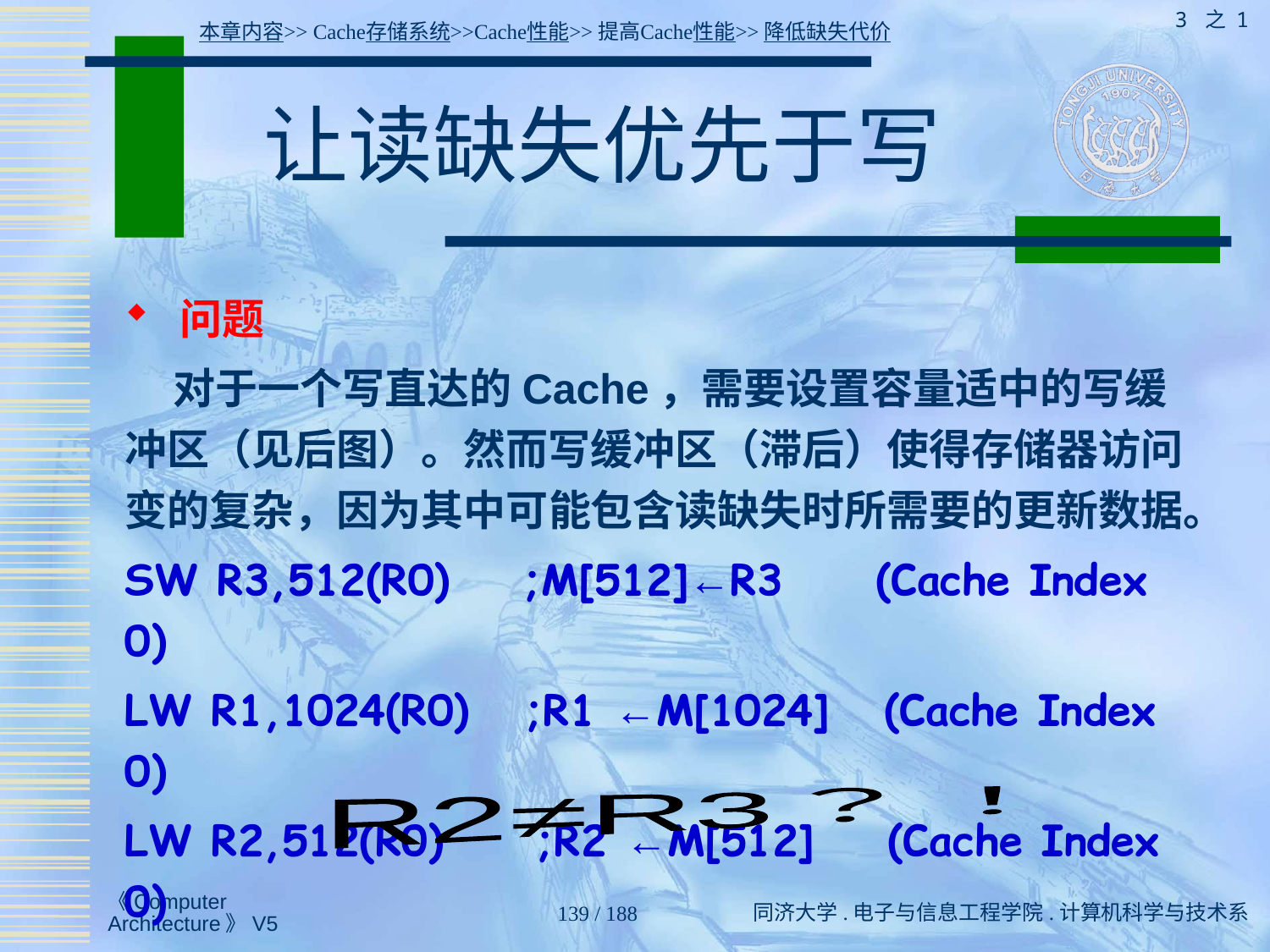

3 之 1
本章内容>> Cache存储系统>>Cache性能>>提高Cache性能>>降低缺失代价
# 让读缺失优先于写
  问题
    对于一个写直达的Cache，需要设置容量适中的写缓冲区（见后图）。然而写缓冲区（滞后）使得存储器访问变的复杂，因为其中可能包含读缺失时所需要的更新数据。
SW R3,512(R0)    ;M[512]←R3     (Cache Index 0)
LW R1,1024(R0)   ;R1 ←M[1024]   (Cache Index 0)
LW R2,512(R0)     ;R2 ←M[512]    (Cache Index 0)
R2≠R3？！